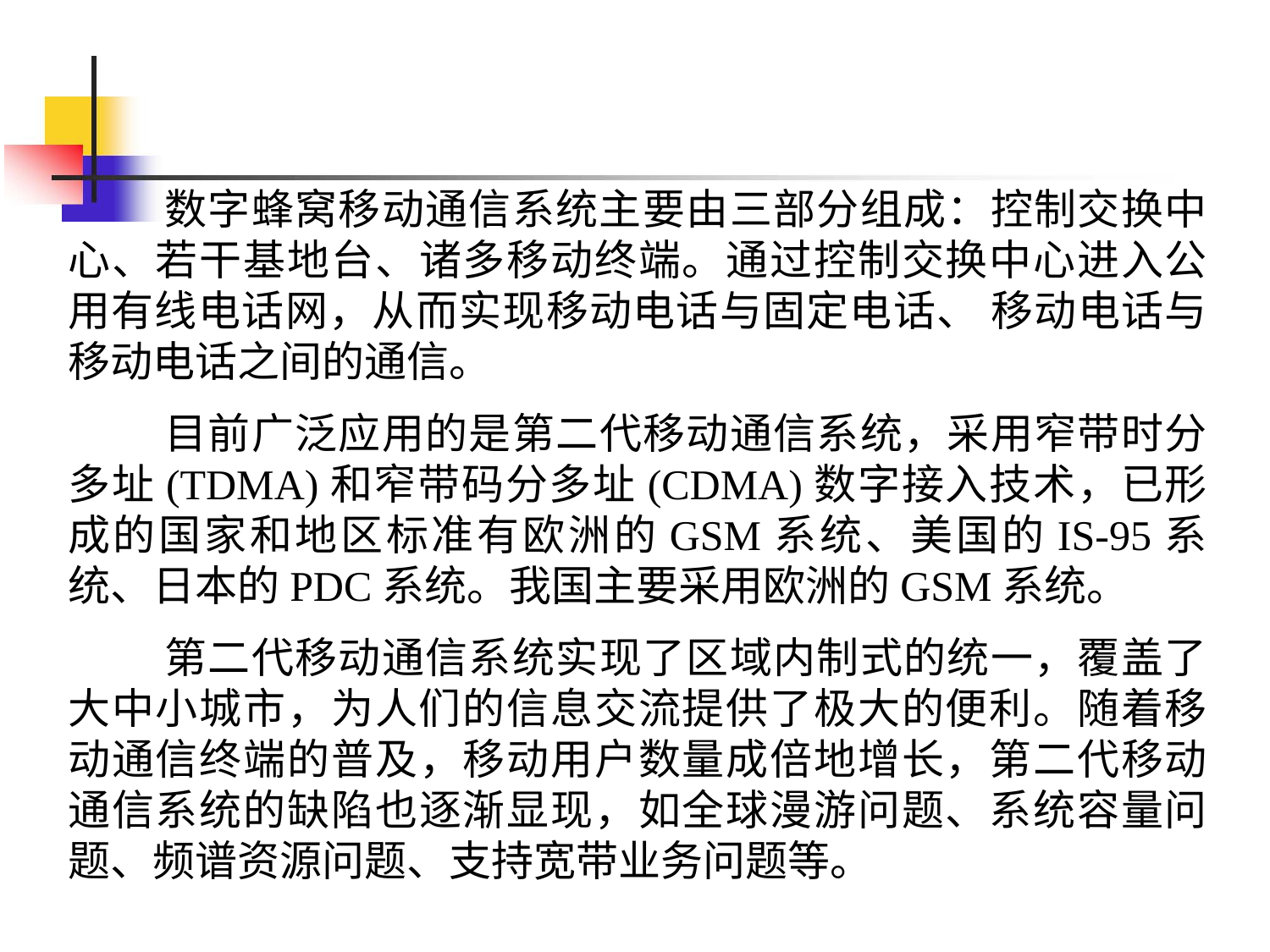

数字蜂窝移动通信系统主要由三部分组成：控制交换中心、若干基地台、诸多移动终端。通过控制交换中心进入公用有线电话网，从而实现移动电话与固定电话、 移动电话与移动电话之间的通信。
        目前广泛应用的是第二代移动通信系统，采用窄带时分多址(TDMA)和窄带码分多址(CDMA)数字接入技术，已形成的国家和地区标准有欧洲的GSM系统、美国的IS-95系统、日本的PDC系统。我国主要采用欧洲的GSM系统。
        第二代移动通信系统实现了区域内制式的统一，覆盖了大中小城市，为人们的信息交流提供了极大的便利。随着移动通信终端的普及，移动用户数量成倍地增长，第二代移动通信系统的缺陷也逐渐显现，如全球漫游问题、系统容量问题、频谱资源问题、支持宽带业务问题等。